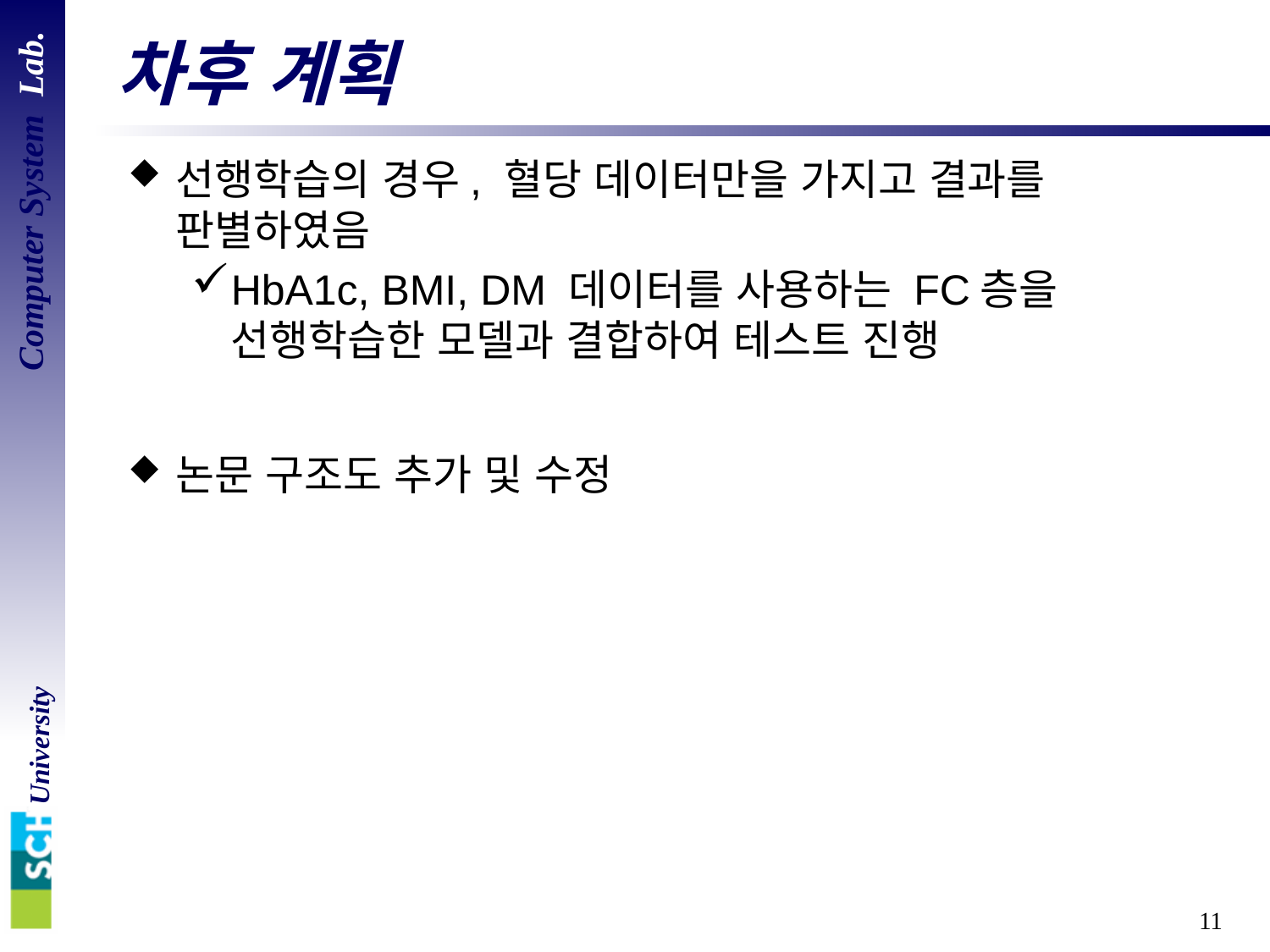

# 차후 계획
선행학습의 경우, 혈당 데이터만을 가지고 결과를 판별하였음
HbA1c, BMI, DM 데이터를 사용하는 FC층을 선행학습한 모델과 결합하여 테스트 진행

논문 구조도 추가 및 수정